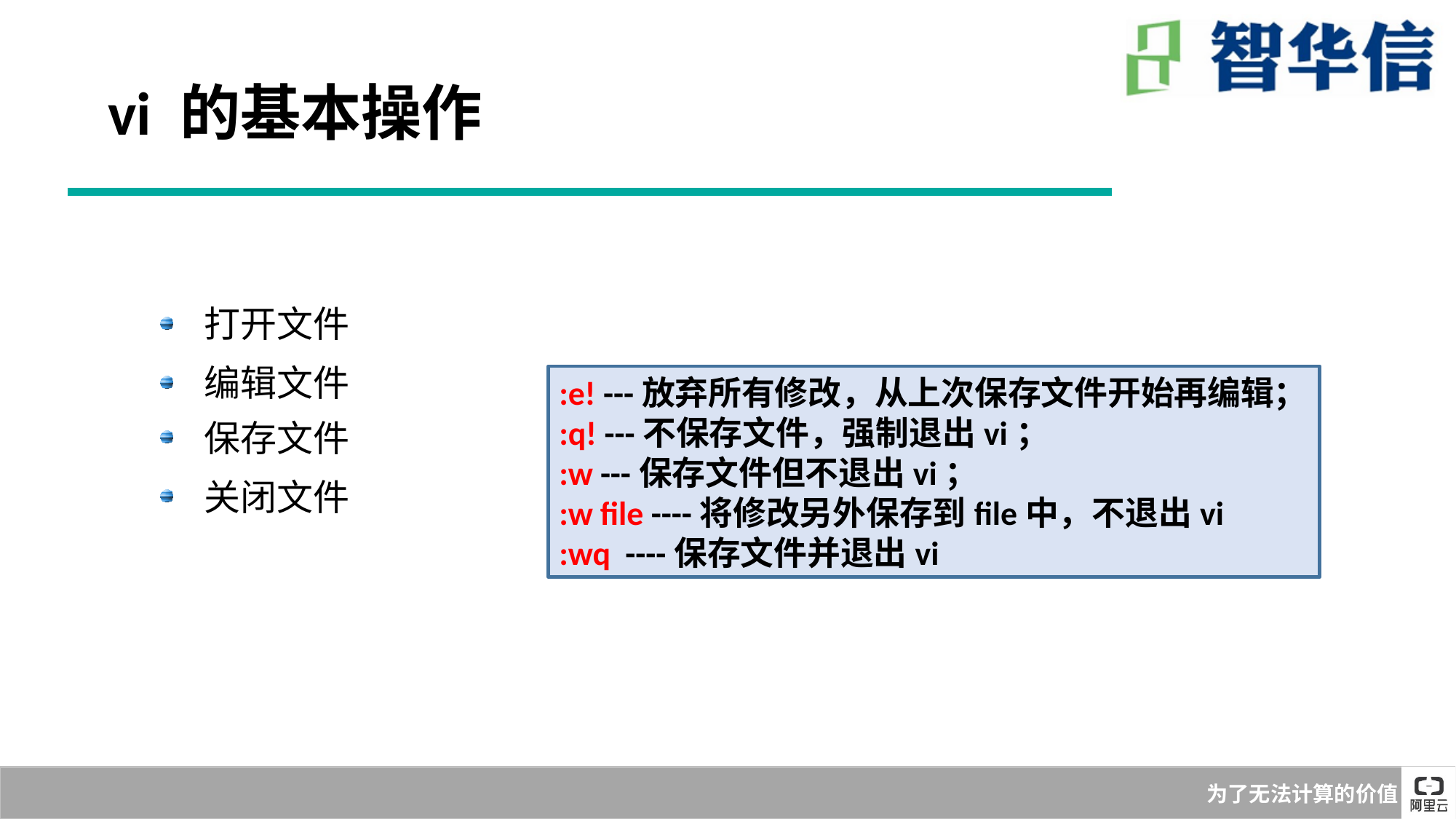

vi 的基本操作
  打开文件
  编辑文件
:e! ---放弃所有修改，从上次保存文件开始再编辑；
:q! ---不保存文件，强制退出vi；
:w ---保存文件但不退出vi；
:w file ----将修改另外保存到file中，不退出vi
:wq  ----保存文件并退出vi
  保存文件
  关闭文件